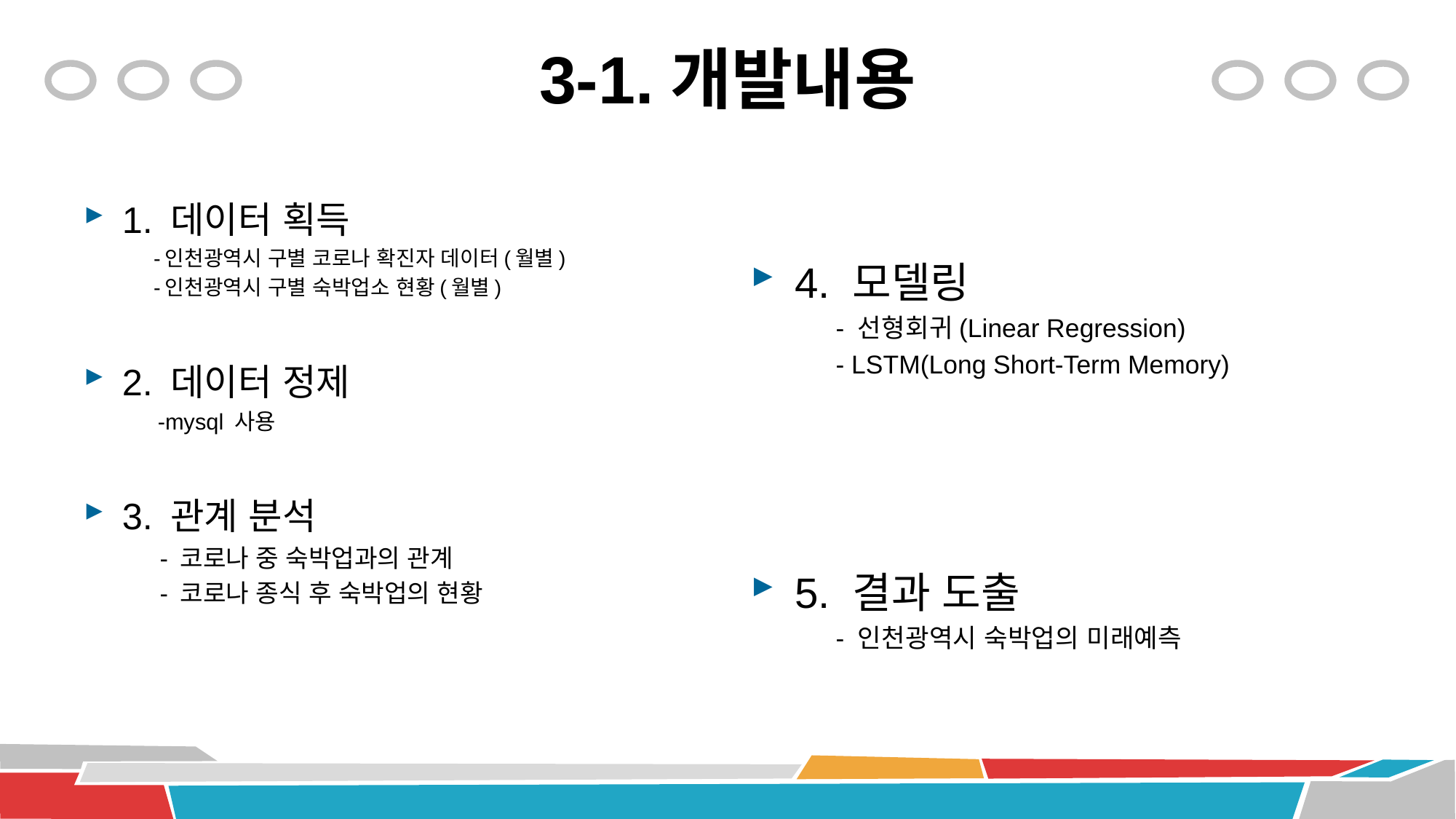

# 3-1.개발내용
1. 데이터 획득
            -인천광역시 구별 코로나 확진자 데이터(월별)
            -인천광역시 구별 숙박업소 현황(월별)

2. 데이터 정제
            -mysql 사용

3. 관계 분석
           - 코로나 중 숙박업과의 관계
           - 코로나 종식 후 숙박업의 현황

4. 모델링
            - 선형회귀(Linear Regression)
            - LSTM(Long Short-Term Memory)

5. 결과 도출
            - 인천광역시 숙박업의 미래예측